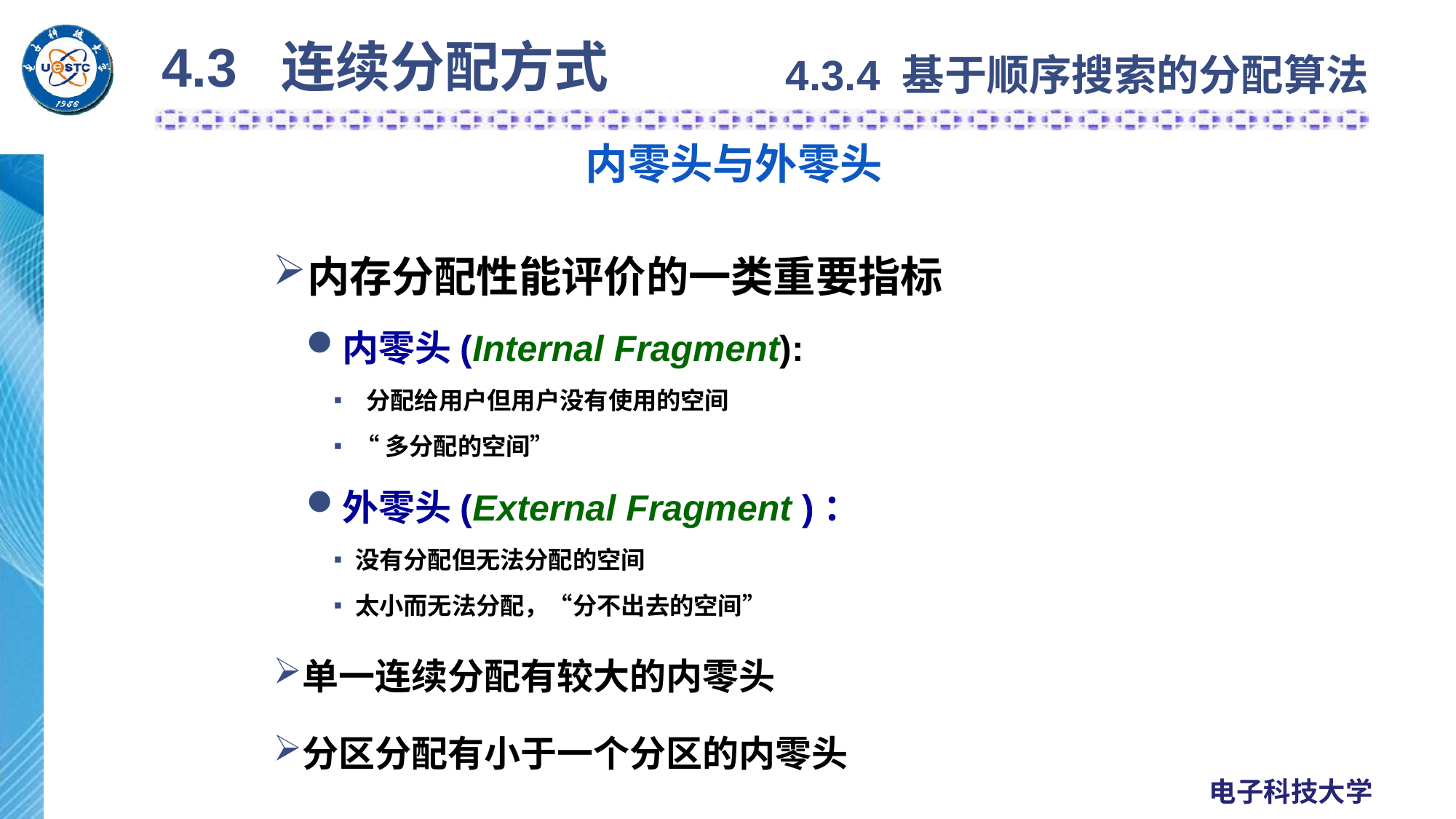

4.3  连续分配方式
4.3.4 基于顺序搜索的分配算法
# 内零头与外零头
内存分配性能评价的一类重要指标
内零头(Internal Fragment):
 分配给用户但用户没有使用的空间
“多分配的空间”
外零头(External Fragment )：
没有分配但无法分配的空间
太小而无法分配，“分不出去的空间”
单一连续分配有较大的内零头
分区分配有小于一个分区的内零头